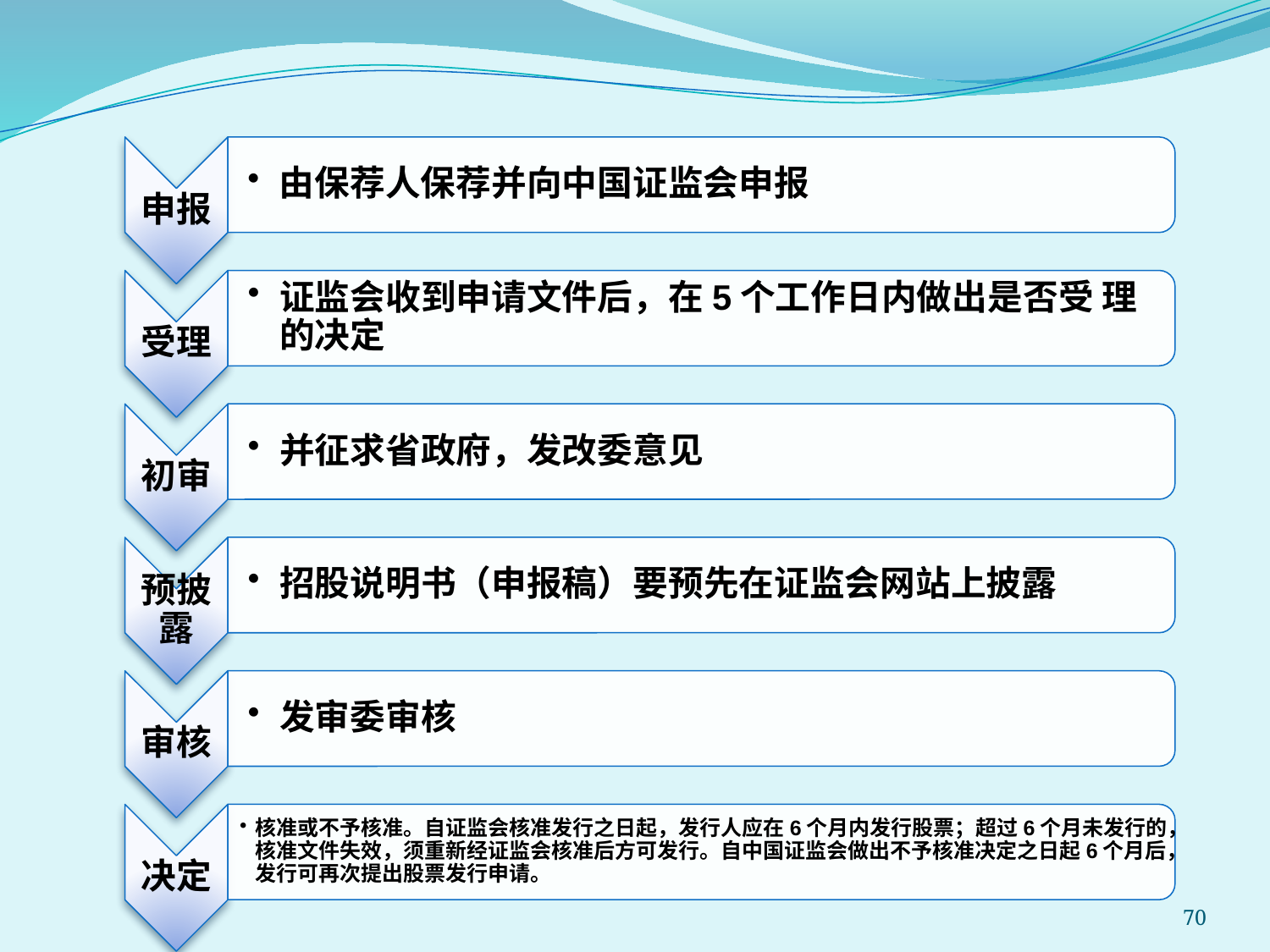

申报
由保荐人保荐并向中国证监会申报
受理
证监会收到申请文件后，在5个工作日内做出是否受 理的决定
初审
并征求省政府，发改委意见
预披露
招股说明书（申报稿）要预先在证监会网站上披露
审核
发审委审核
决定
核准或不予核准。自证监会核准发行之日起，发行人应在6个月内发行股票；超过6个月未发行的，核准文件失效，须重新经证监会核准后方可发行。自中国证监会做出不予核准决定之日起6个月后，发行可再次提出股票发行申请。
70